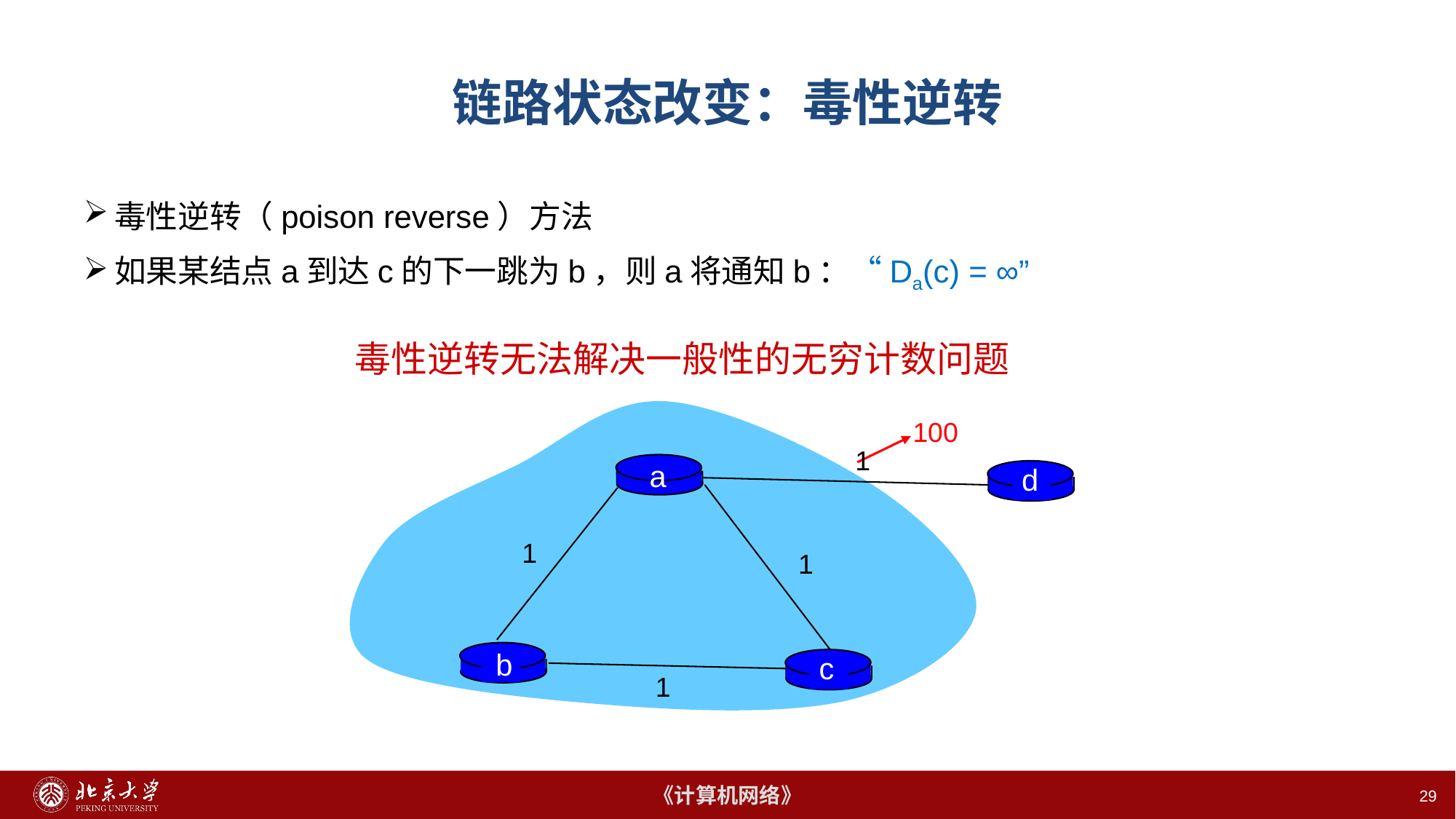

# 链路状态改变：毒性逆转
毒性逆转（poison reverse）方法
如果某结点a到达c的下一跳为b，则a将通知b：“Da(c) = ∞”
毒性逆转无法解决一般性的无穷计数问题

100

1
a

d

1
1

b

c

1
29